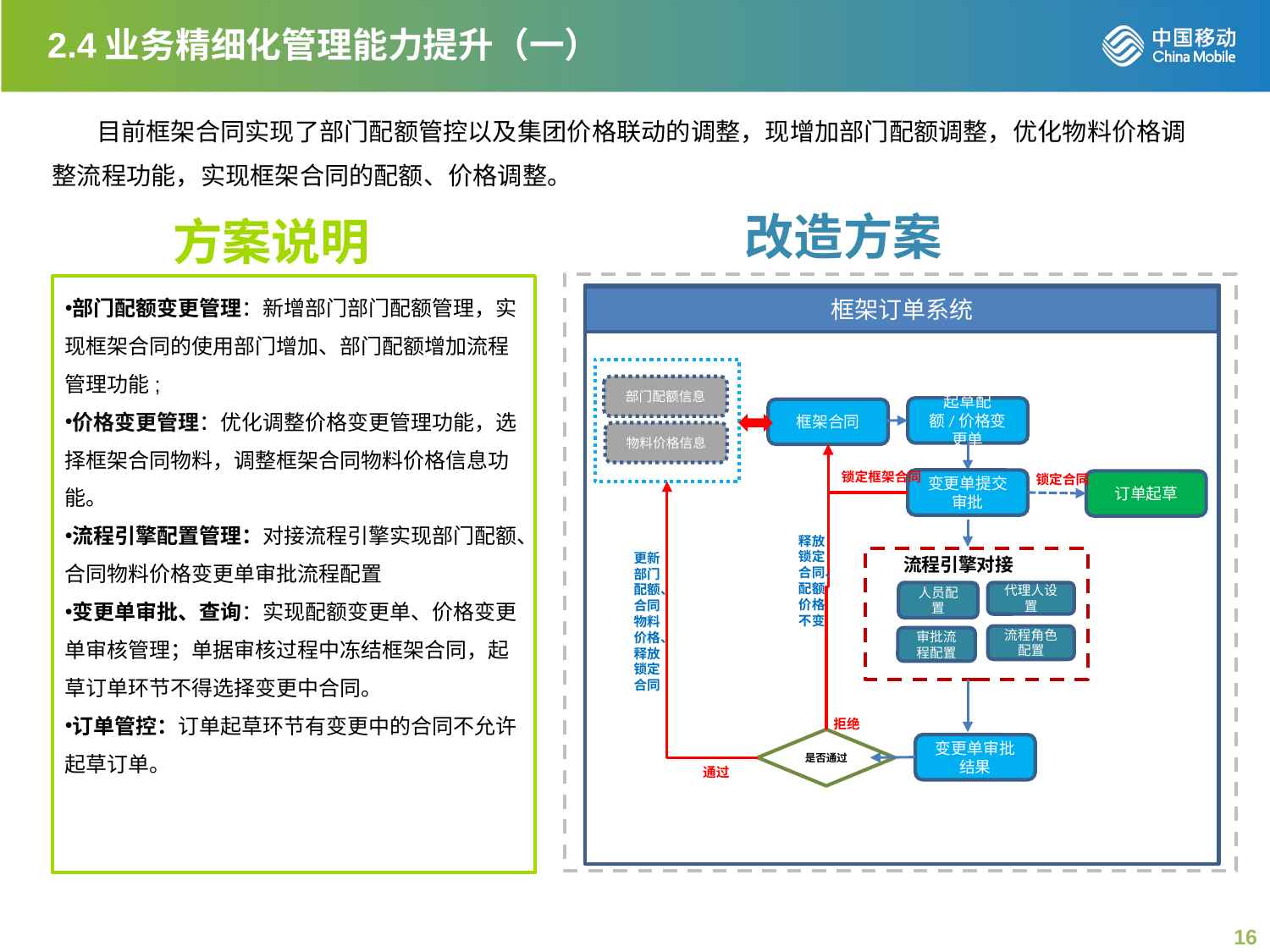

2.4业务精细化管理能力提升（一）
       目前框架合同实现了部门配额管控以及集团价格联动的调整，现增加部门配额调整，优化物料价格调整流程功能，实现框架合同的配额、价格调整。
改造方案
方案说明

部门配额变更管理：新增部门部门配额管理，实现框架合同的使用部门增加、部门配额增加流程管理功能;
价格变更管理：优化调整价格变更管理功能，选择框架合同物料，调整框架合同物料价格信息功能。
流程引擎配置管理：对接流程引擎实现部门配额、合同物料价格变更单审批流程配置
变更单审批、查询：实现配额变更单、价格变更单审核管理；单据审核过程中冻结框架合同，起草订单环节不得选择变更中合同。
订单管控：订单起草环节有变更中的合同不允许起草订单。

框架订单系统

部门配额信息
起草配额/价格变更单
框架合同

物料价格信息
锁定框架合同
锁定合同
变更单提交审批
订单起草
释放锁定合同、配额价格不变
更新部门配额、合同物料价格、释放锁定合同
流程引擎对接

代理人设置
人员配置
流程角色配置
审批流程配置
拒绝
是否通过
变更单审批结果
通过